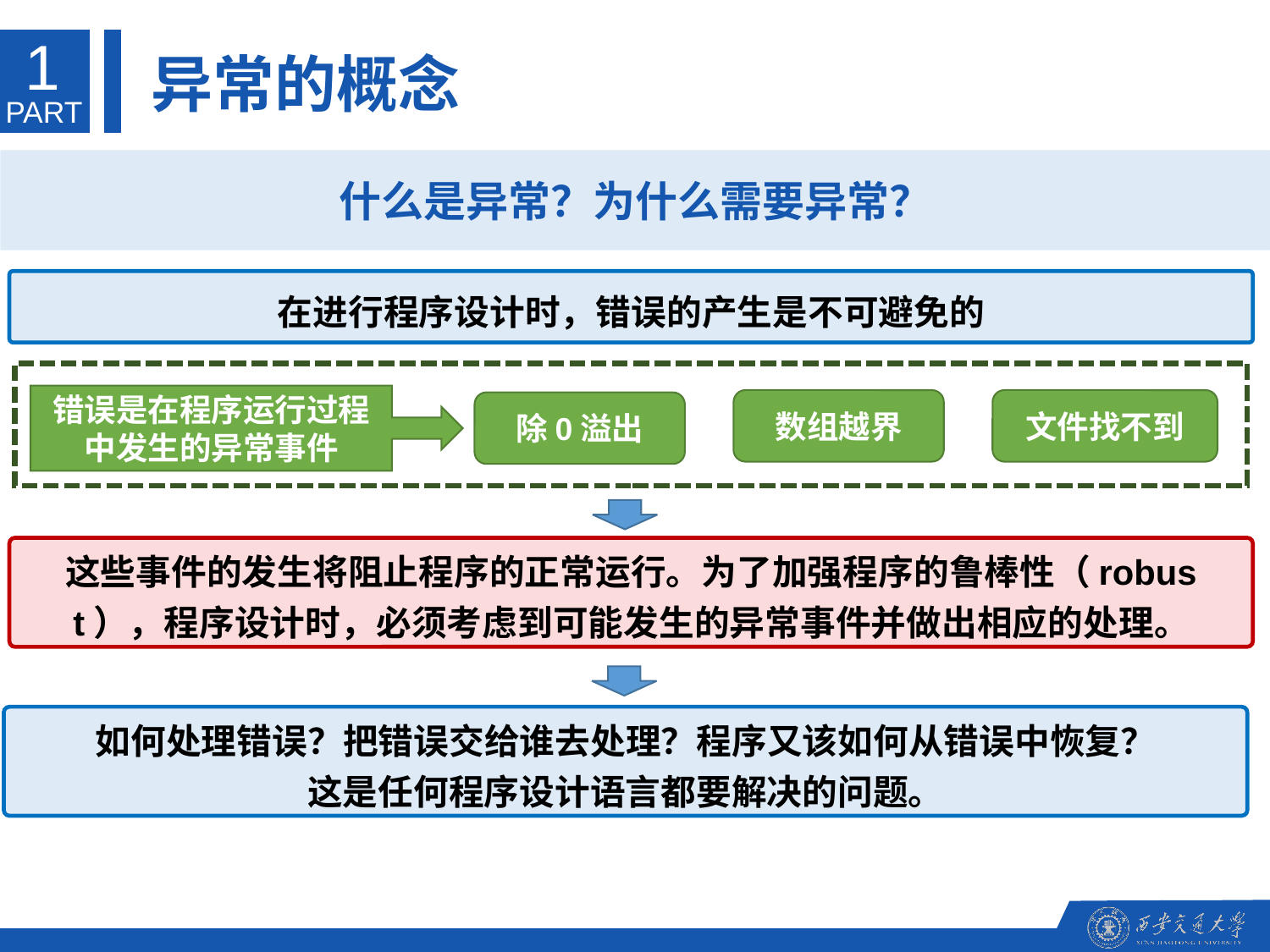

1
异常的概念
PART
什么是异常？为什么需要异常？
在进行程序设计时，错误的产生是不可避免的

错误是在程序运行过程中发生的异常事件
数组越界
文件找不到
除0溢出

这些事件的发生将阻止程序的正常运行。为了加强程序的鲁棒性（robust），程序设计时，必须考虑到可能发生的异常事件并做出相应的处理。

如何处理错误？把错误交给谁去处理？程序又该如何从错误中恢复？
这是任何程序设计语言都要解决的问题。